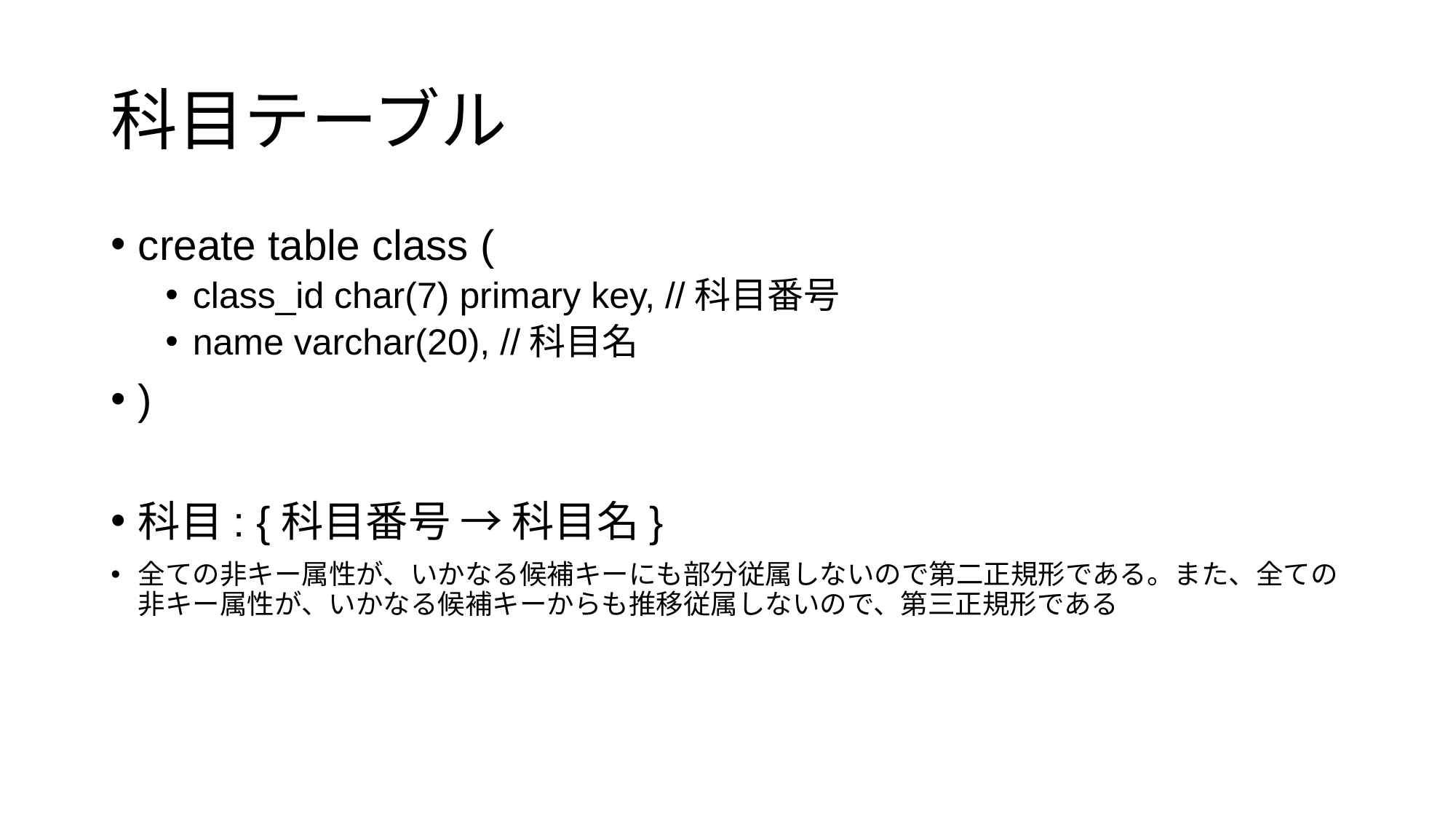

# 科目テーブル
create table class (
class_id char(7) primary key, //科目番号
name varchar(20), //科目名
)

科目: {科目番号 → 科目名}
全ての非キー属性が、いかなる候補キーにも部分従属しないので第二正規形である。また、全ての非キー属性が、いかなる候補キーからも推移従属しないので、第三正規形である